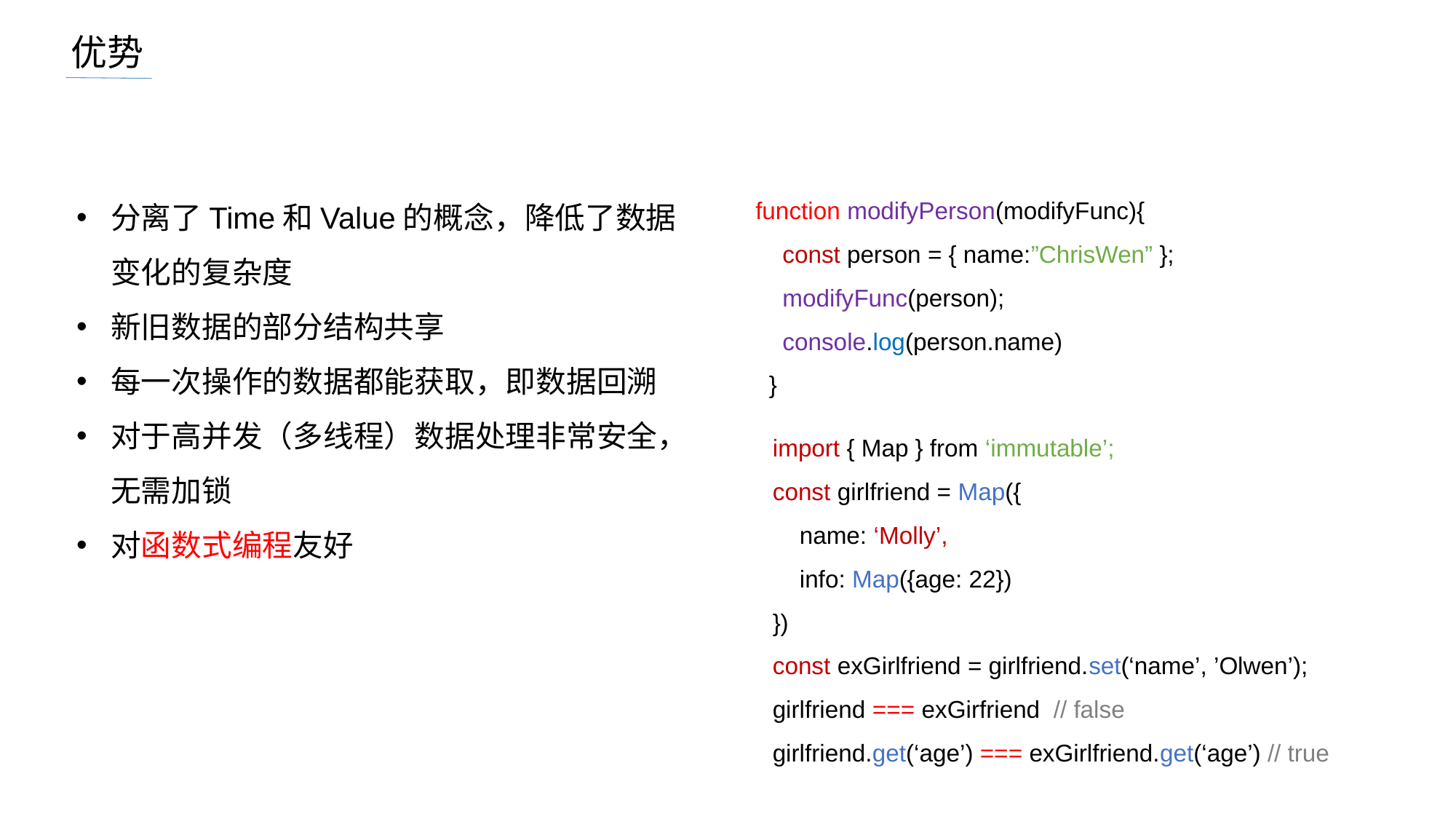

优势
分离了Time和Value的概念，降低了数据变化的复杂度
新旧数据的部分结构共享
每一次操作的数据都能获取，即数据回溯
对于高并发（多线程）数据处理非常安全，无需加锁
对函数式编程友好

function modifyPerson(modifyFunc){
    const person = { name:”ChrisWen” };
    modifyFunc(person);
    console.log(person.name)
  }

import { Map } from ‘immutable’;
const girlfriend = Map({
    name: ‘Molly’,
    info: Map({age: 22})
})
const exGirlfriend = girlfriend.set(‘name’, ’Olwen’);
girlfriend === exGirfriend  // false
girlfriend.get(‘age’) === exGirlfriend.get(‘age’) // true